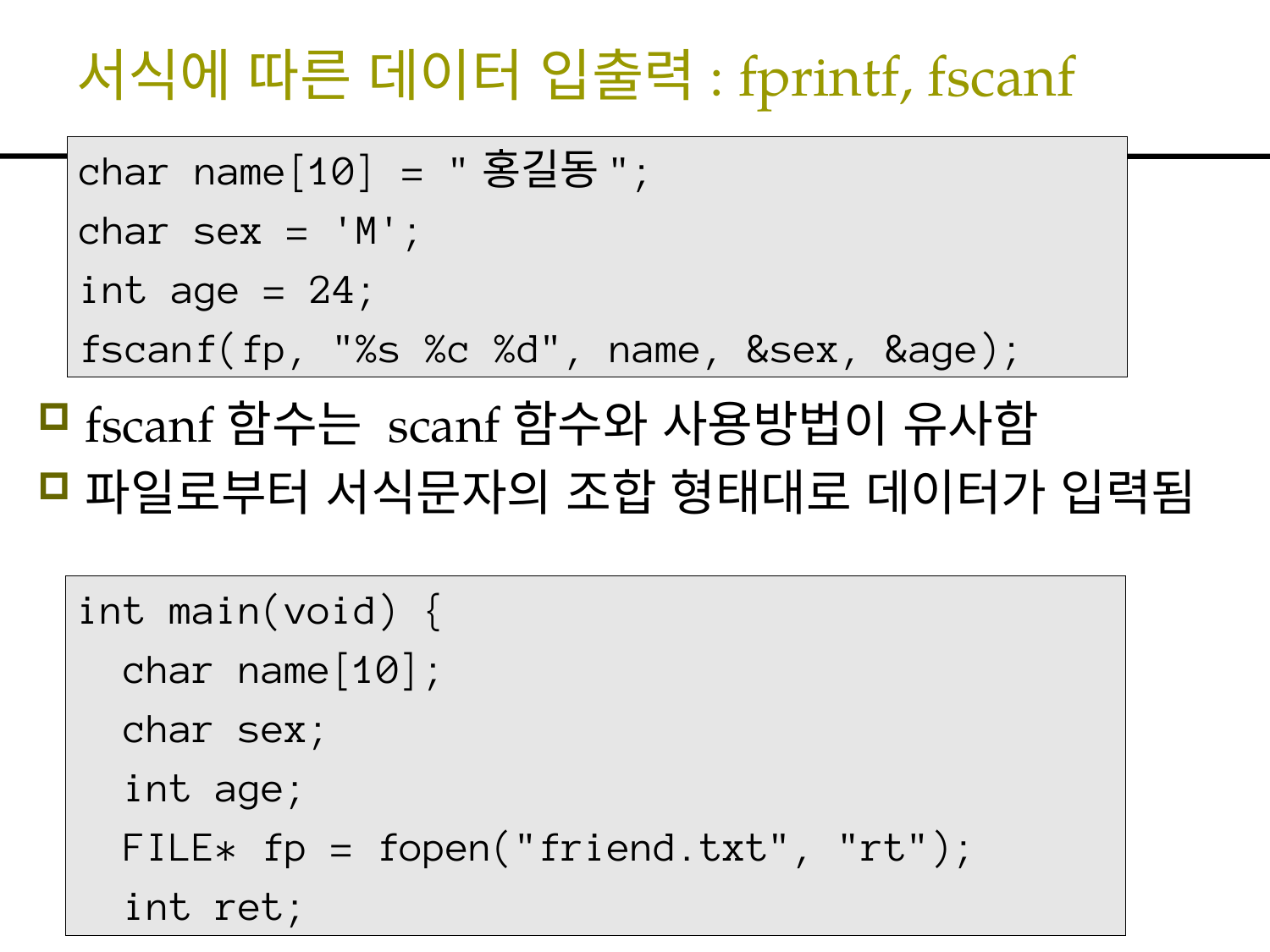

# 서식에 따른 데이터 입출력: fprintf, fscanf
char name[10] = "홍길동";
char sex = 'M';
int age = 24;
fscanf(fp, "%s %c %d", name, &sex, &age);
fscanf함수는 scanf함수와 사용방법이 유사함
파일로부터 서식문자의 조합 형태대로 데이터가 입력됨
int main(void) {
  char name[10];
  char sex;
  int age;
  FILE* fp = fopen("friend.txt", "rt");
  int ret;